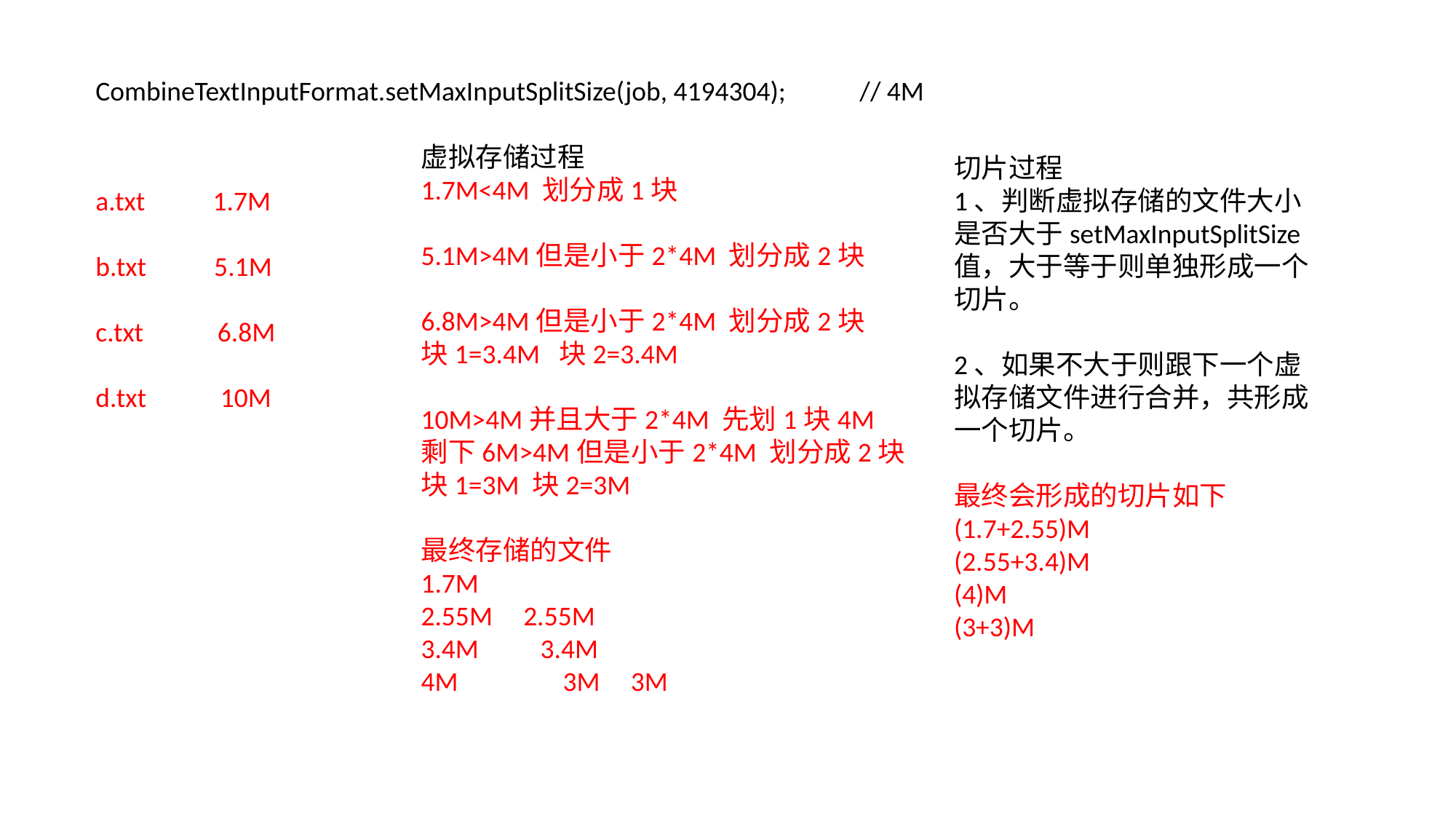

CombineTextInputFormat.setMaxInputSplitSize(job, 4194304);	// 4M
虚拟存储过程
1.7M<4M 划分成1块

5.1M>4M但是小于2*4M 划分成2块

6.8M>4M但是小于2*4M 划分成2块
块1=3.4M  块2=3.4M

10M>4M并且大于2*4M 先划1块4M
剩下6M>4M但是小于2*4M 划分成2块
块1=3M 块2=3M

最终存储的文件
1.7M
2.55M     2.55M
3.4M          3.4M
4M                 3M     3M
切片过程
1、判断虚拟存储的文件大小是否大于setMaxInputSplitSize值，大于等于则单独形成一个切片。

2、如果不大于则跟下一个虚拟存储文件进行合并，共形成一个切片。

最终会形成的切片如下
(1.7+2.55)M
(2.55+3.4)M
(4)M
(3+3)M
a.txt           1.7M

b.txt           5.1M

c.txt            6.8M

d.txt            10M